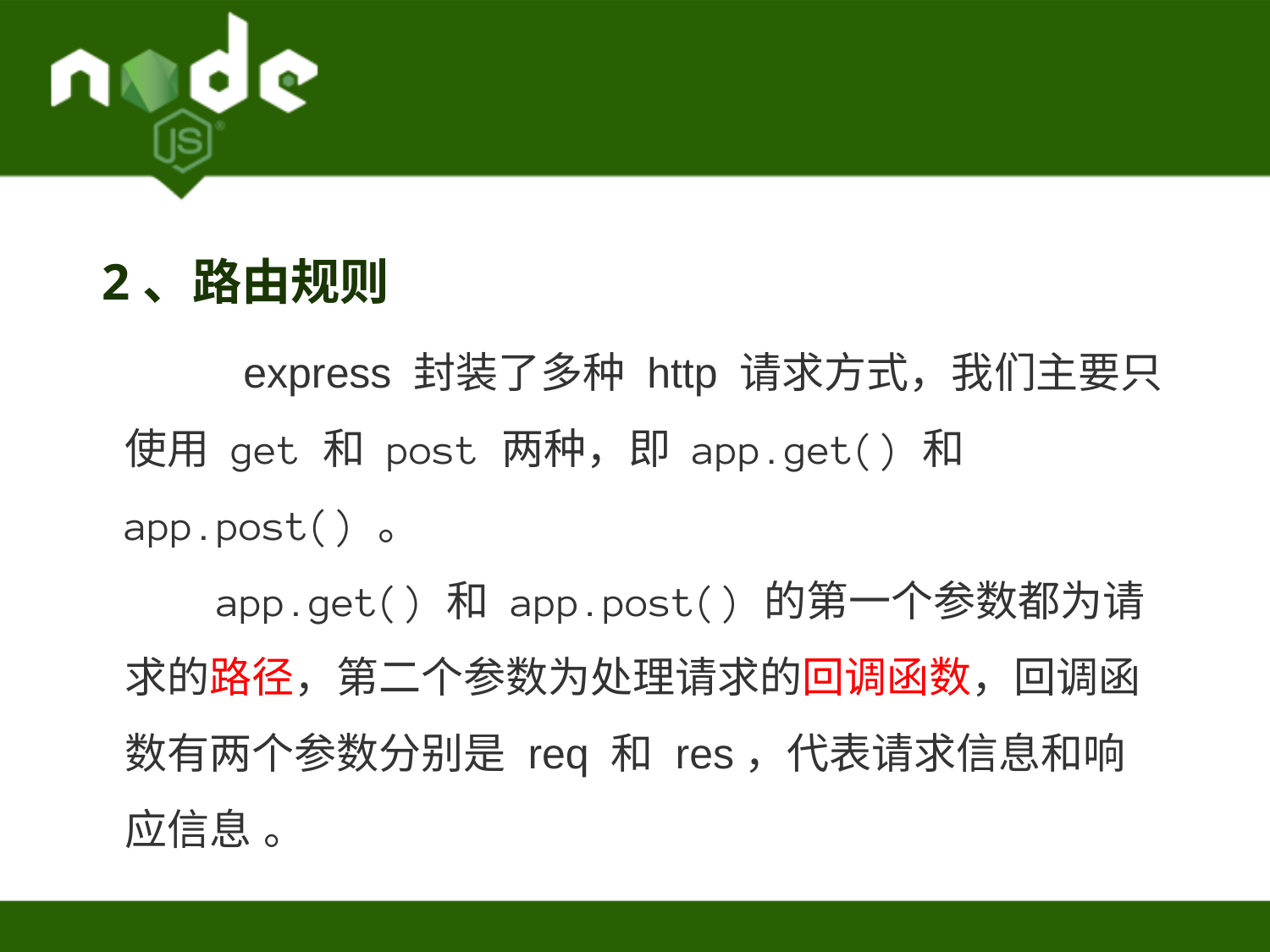

2、路由规则
          express 封装了多种 http 请求方式，我们主要只使用 get 和 post 两种，即 app.get() 和app.post() 。
    app.get() 和 app.post() 的第一个参数都为请求的路径，第二个参数为处理请求的回调函数，回调函数有两个参数分别是 req 和 res，代表请求信息和响应信息 。